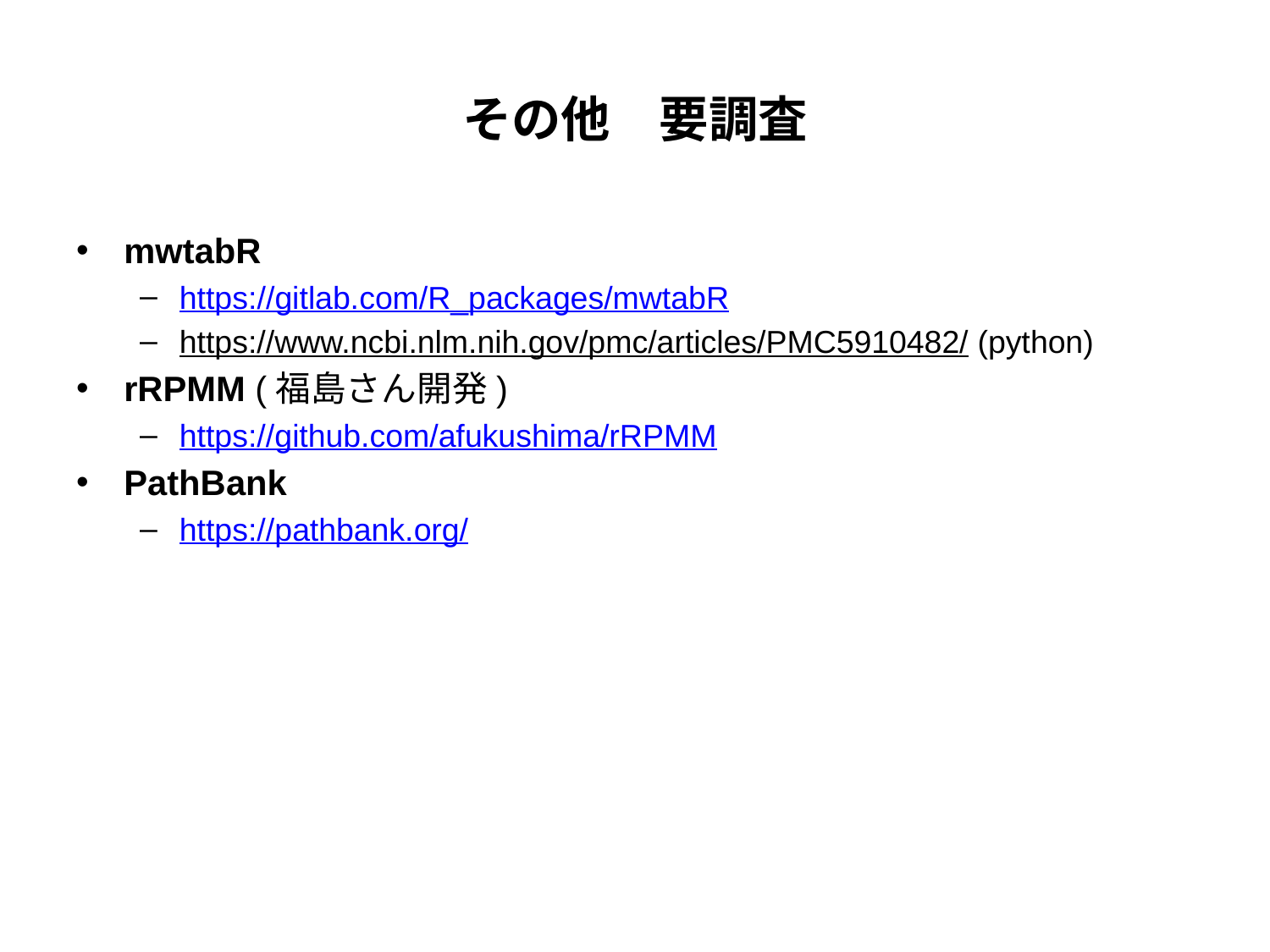

# その他　要調査
mwtabR
https://gitlab.com/R_packages/mwtabR
https://www.ncbi.nlm.nih.gov/pmc/articles/PMC5910482/ (python)
rRPMM (福島さん開発)
https://github.com/afukushima/rRPMM
PathBank
https://pathbank.org/